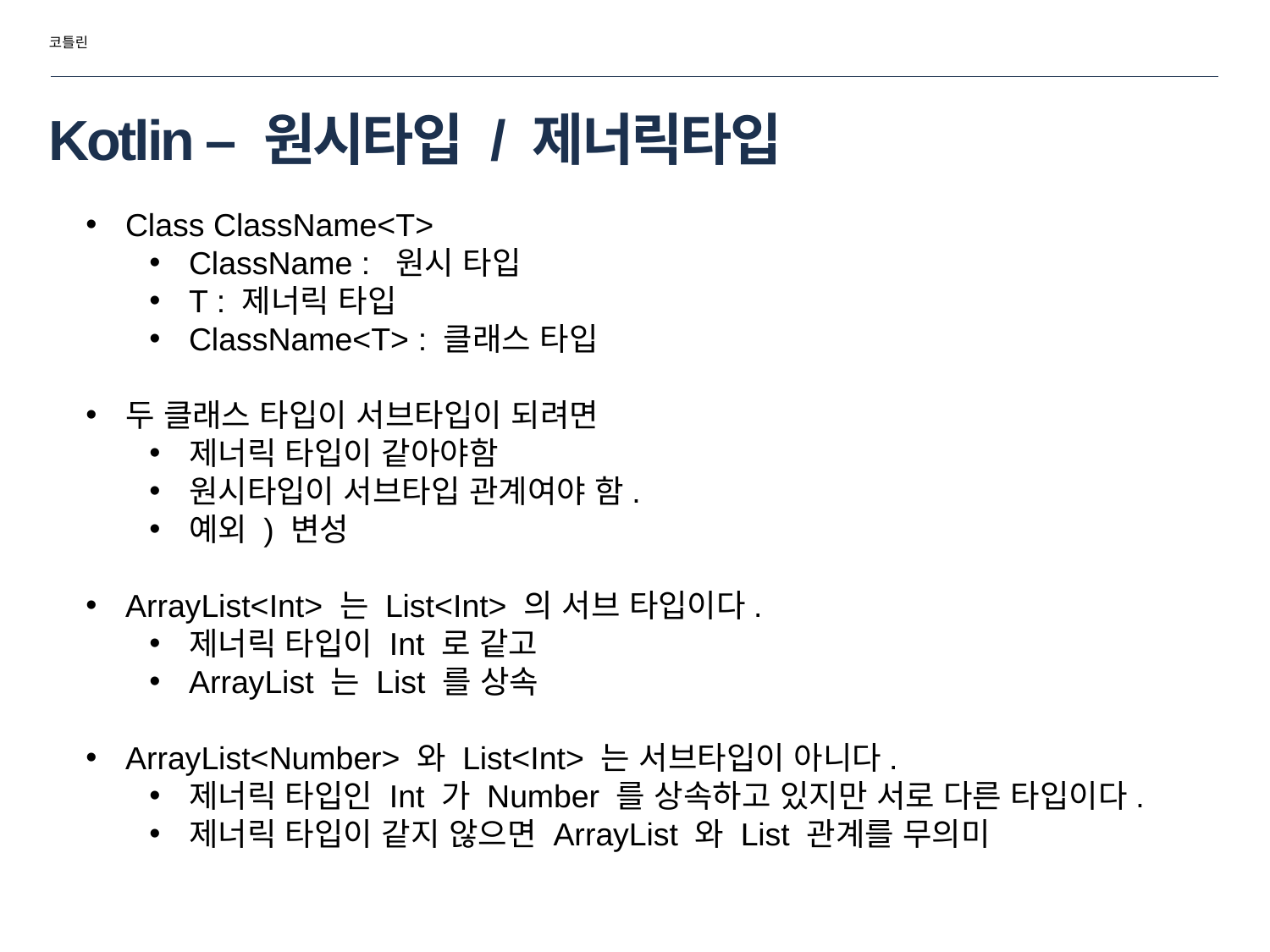

코틀린
# Kotlin – 원시타입 / 제너릭타입

Class ClassName<T>
ClassName :  원시 타입
T : 제너릭 타입
ClassName<T> : 클래스 타입

두 클래스 타입이 서브타입이 되려면
제너릭 타입이 같아야함
원시타입이 서브타입 관계여야 함.
예외 ) 변성

ArrayList<Int> 는 List<Int> 의 서브 타입이다.
제너릭 타입이 Int 로 같고
ArrayList 는 List 를 상속

ArrayList<Number> 와 List<Int> 는 서브타입이 아니다.
제너릭 타입인 Int 가 Number 를 상속하고 있지만 서로 다른 타입이다.
제너릭 타입이 같지 않으면 ArrayList 와 List 관계를 무의미